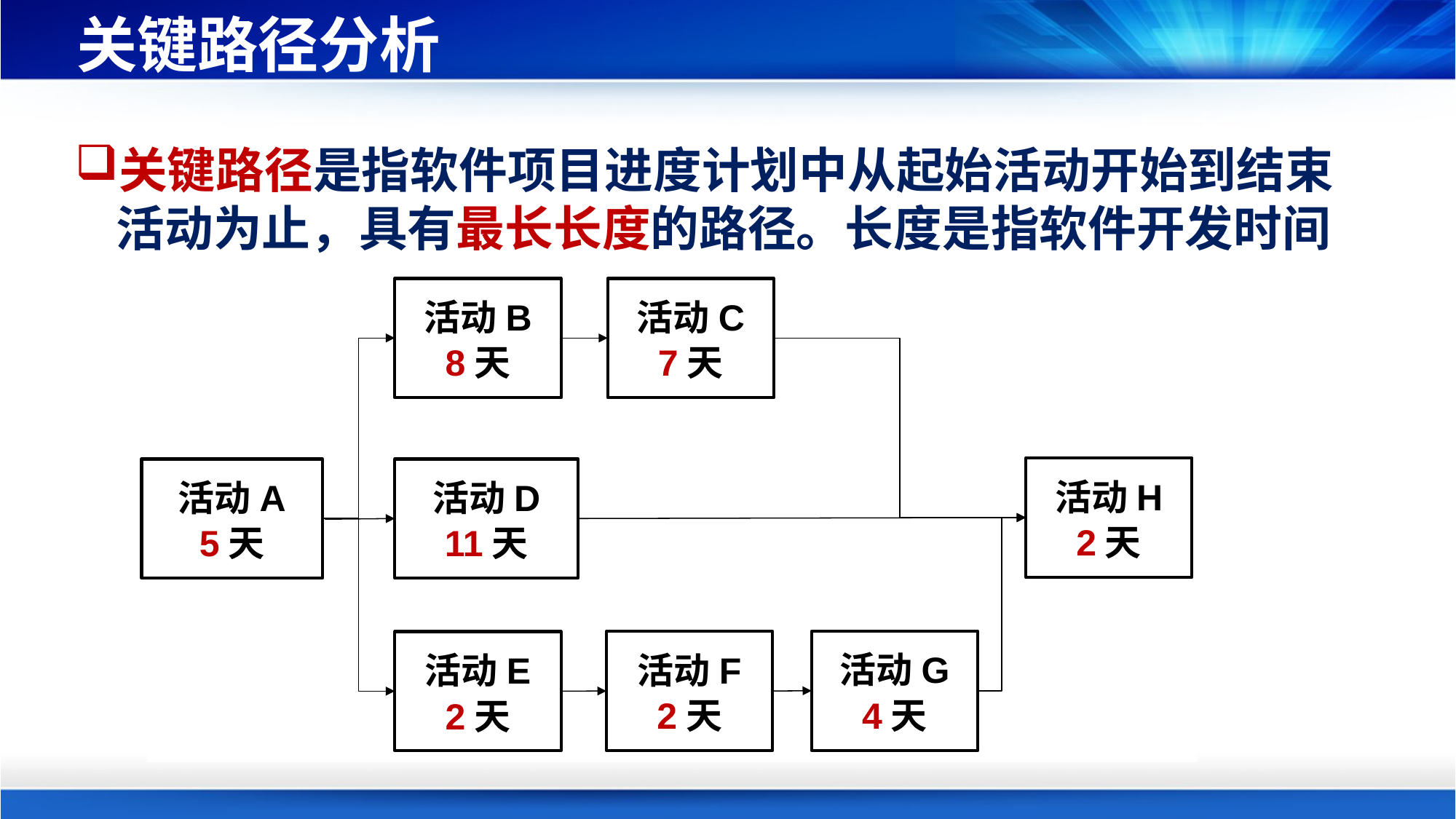

# 关键路径分析
关键路径是指软件项目进度计划中从起始活动开始到结束活动为止，具有最长长度的路径。长度是指软件开发时间

活动B
8天
活动C
7天
活动H
2天
活动A
5天
活动D
11天
活动G
4天
活动F
2天
活动E
2天